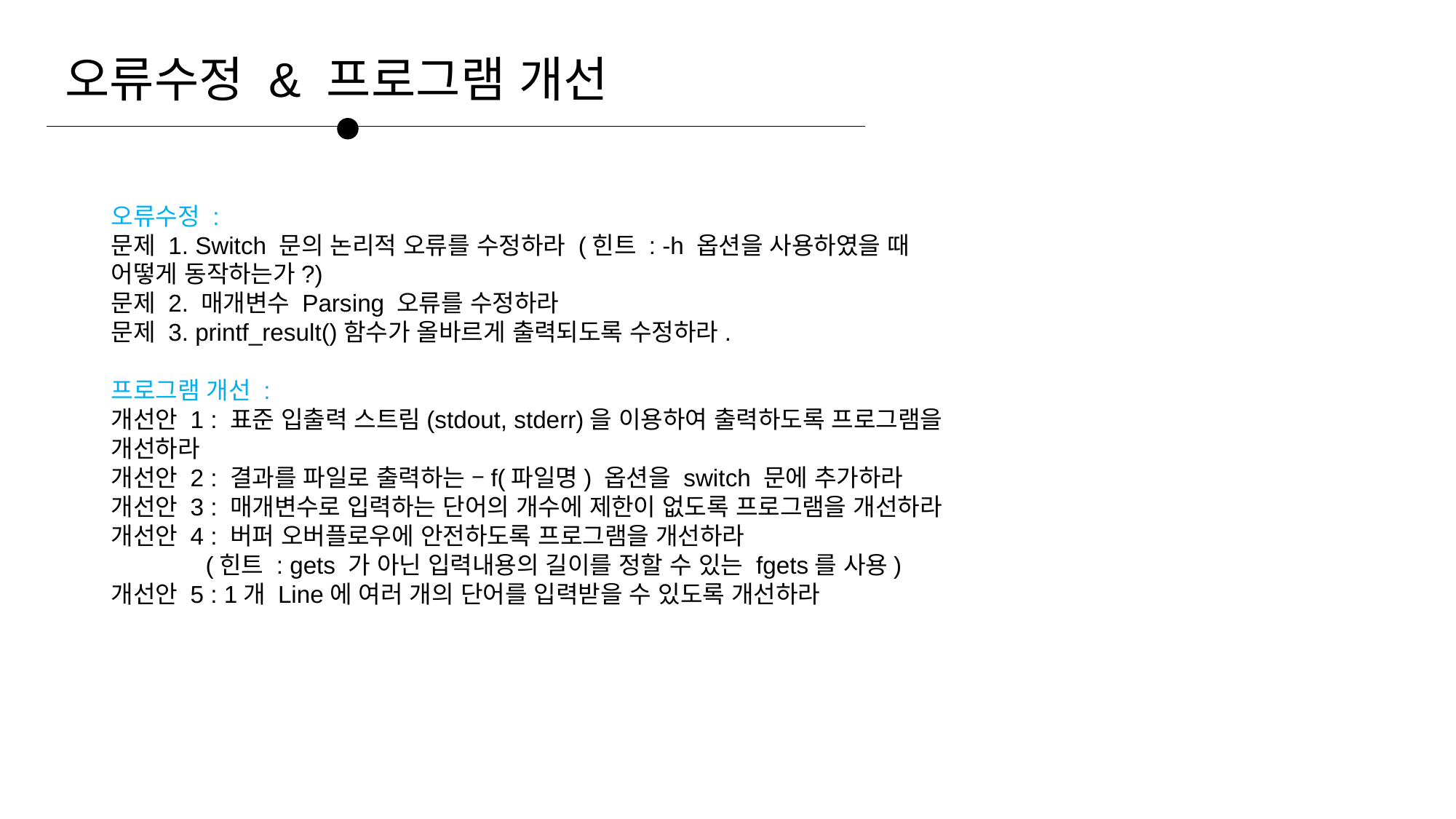

오류수정 & 프로그램 개선

오류수정 :
문제 1. Switch 문의 논리적 오류를 수정하라 (힌트 : -h 옵션을 사용하였을 때 어떻게 동작하는가?)
문제 2. 매개변수 Parsing 오류를 수정하라
문제 3. printf_result()함수가 올바르게 출력되도록 수정하라.

프로그램 개선 :
개선안 1 : 표준 입출력 스트림(stdout, stderr)을 이용하여 출력하도록 프로그램을 개선하라
개선안 2 : 결과를 파일로 출력하는 –f(파일명) 옵션을 switch 문에 추가하라
개선안 3 : 매개변수로 입력하는 단어의 개수에 제한이 없도록 프로그램을 개선하라
개선안 4 : 버퍼 오버플로우에 안전하도록 프로그램을 개선하라
              (힌트 : gets 가 아닌 입력내용의 길이를 정할 수 있는 fgets를 사용)
개선안 5 : 1개 Line에 여러 개의 단어를 입력받을 수 있도록 개선하라